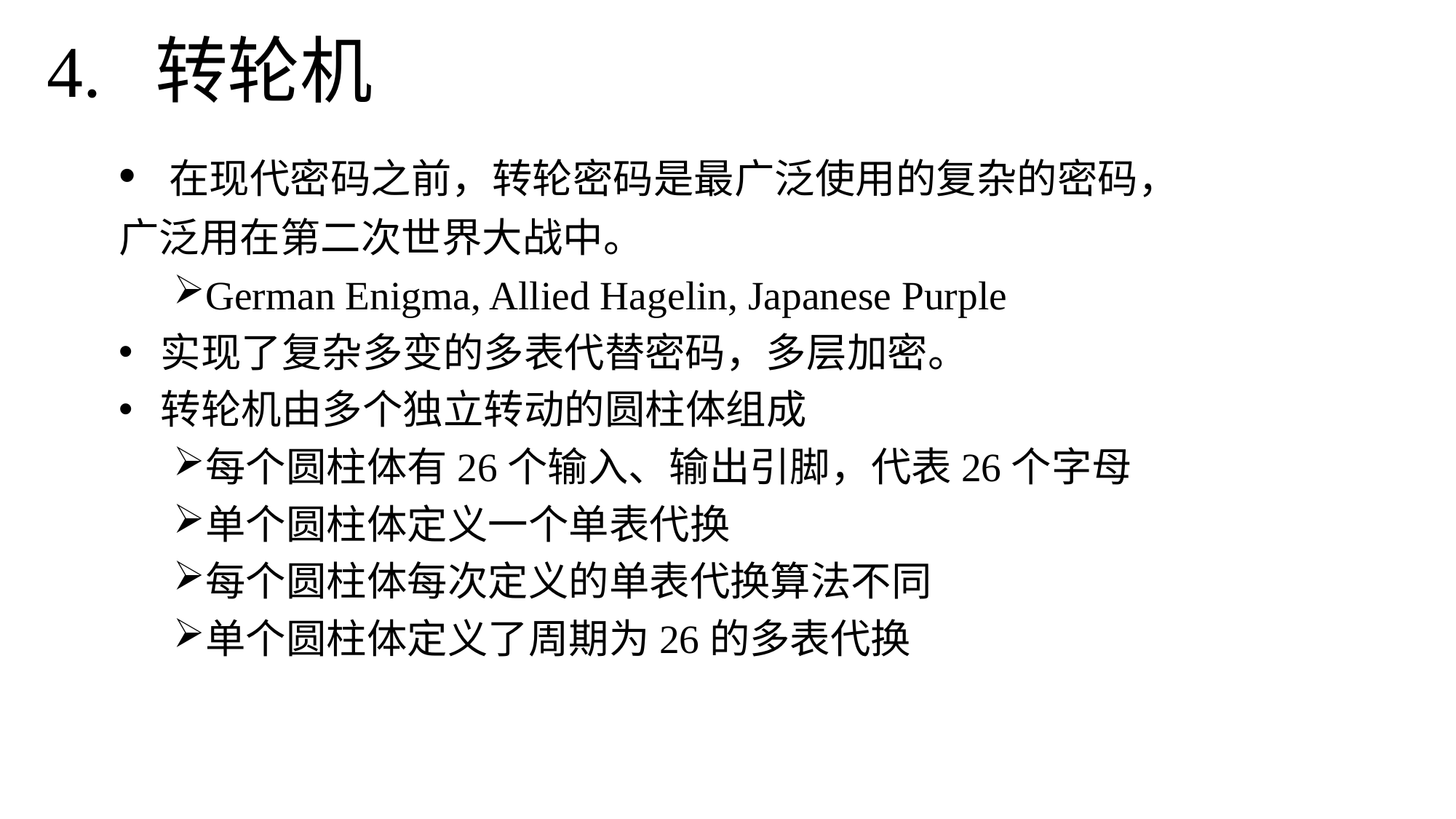

# 4.  转轮机
  在现代密码之前，转轮密码是最广泛使用的复杂的密码，
广泛用在第二次世界大战中。
German Enigma, Allied Hagelin, Japanese Purple
  实现了复杂多变的多表代替密码，多层加密。
  转轮机由多个独立转动的圆柱体组成
每个圆柱体有26个输入、输出引脚，代表26个字母
单个圆柱体定义一个单表代换
每个圆柱体每次定义的单表代换算法不同
单个圆柱体定义了周期为26的多表代换